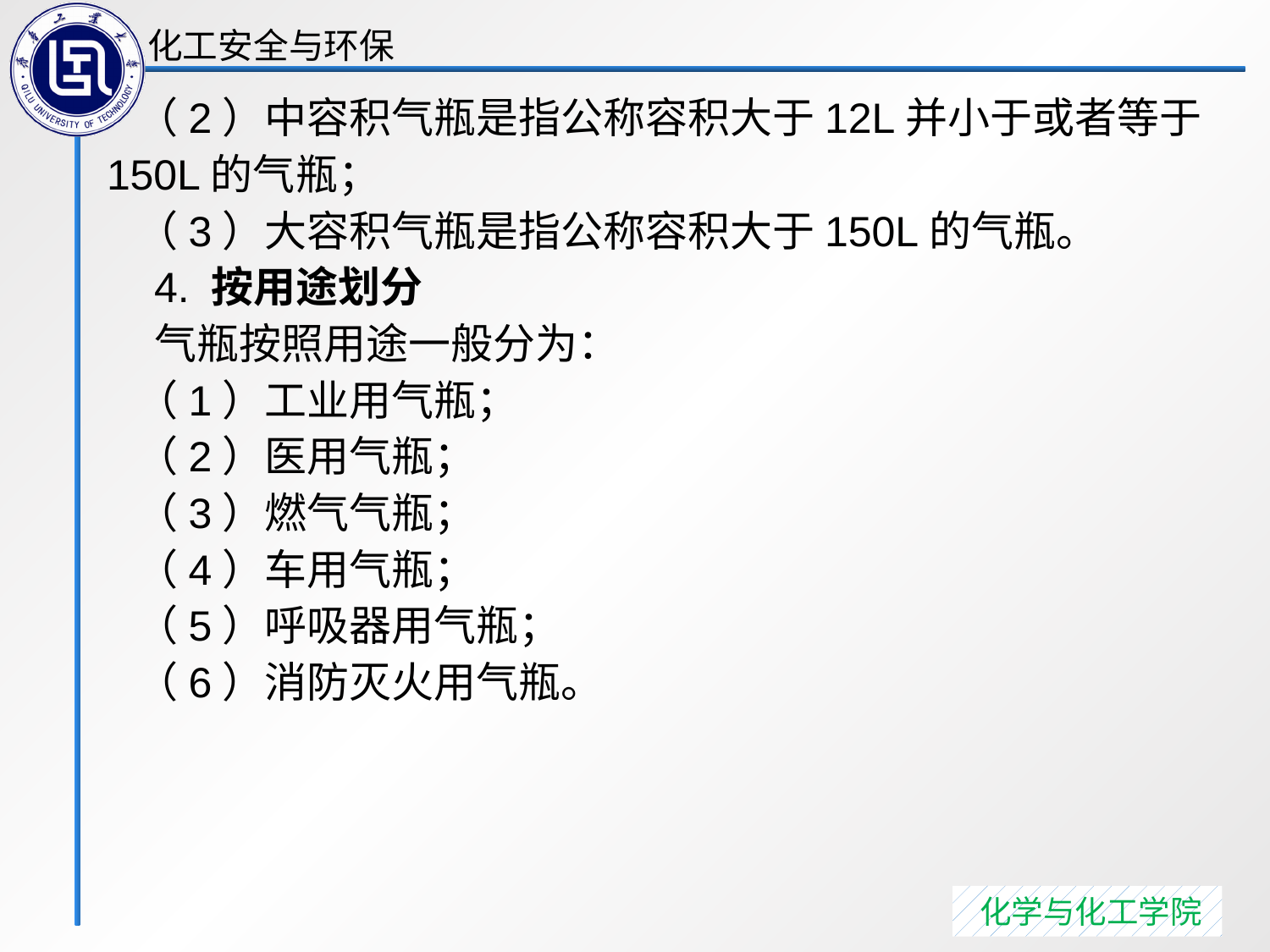

（2）中容积气瓶是指公称容积大于12L并小于或者等于150L的气瓶；
  （3）大容积气瓶是指公称容积大于150L的气瓶。
    4. 按用途划分
    气瓶按照用途一般分为：
  （1）工业用气瓶；
  （2）医用气瓶；
  （3）燃气气瓶；
  （4）车用气瓶；
  （5）呼吸器用气瓶；
  （6）消防灭火用气瓶。